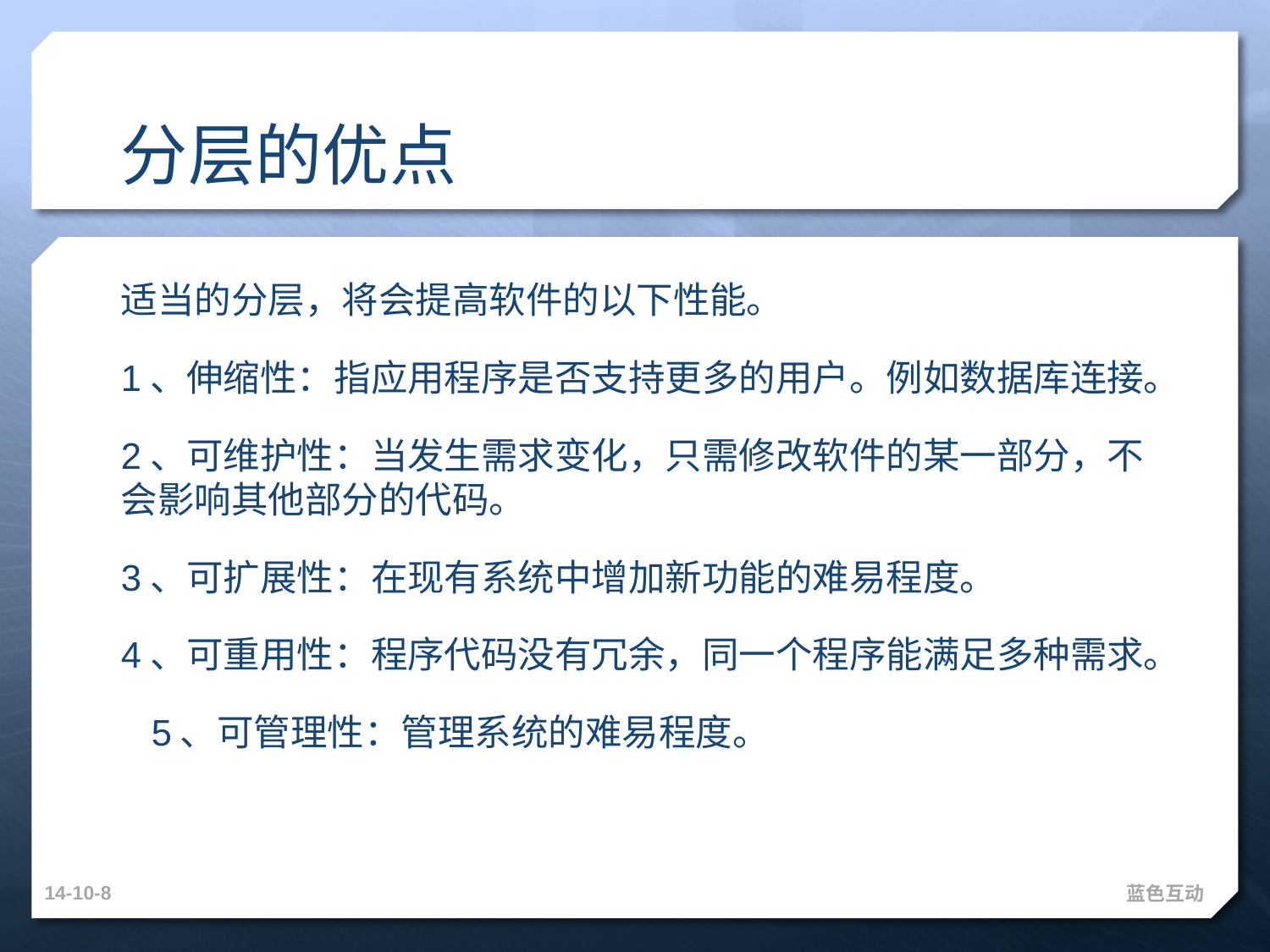

# 分层的优点
适当的分层，将会提高软件的以下性能。
1、伸缩性：指应用程序是否支持更多的用户。例如数据库连接。
2、可维护性：当发生需求变化，只需修改软件的某一部分，不会影响其他部分的代码。
3、可扩展性：在现有系统中增加新功能的难易程度。
4、可重用性：程序代码没有冗余，同一个程序能满足多种需求。
   5、可管理性：管理系统的难易程度。
14-10-8
蓝色互动